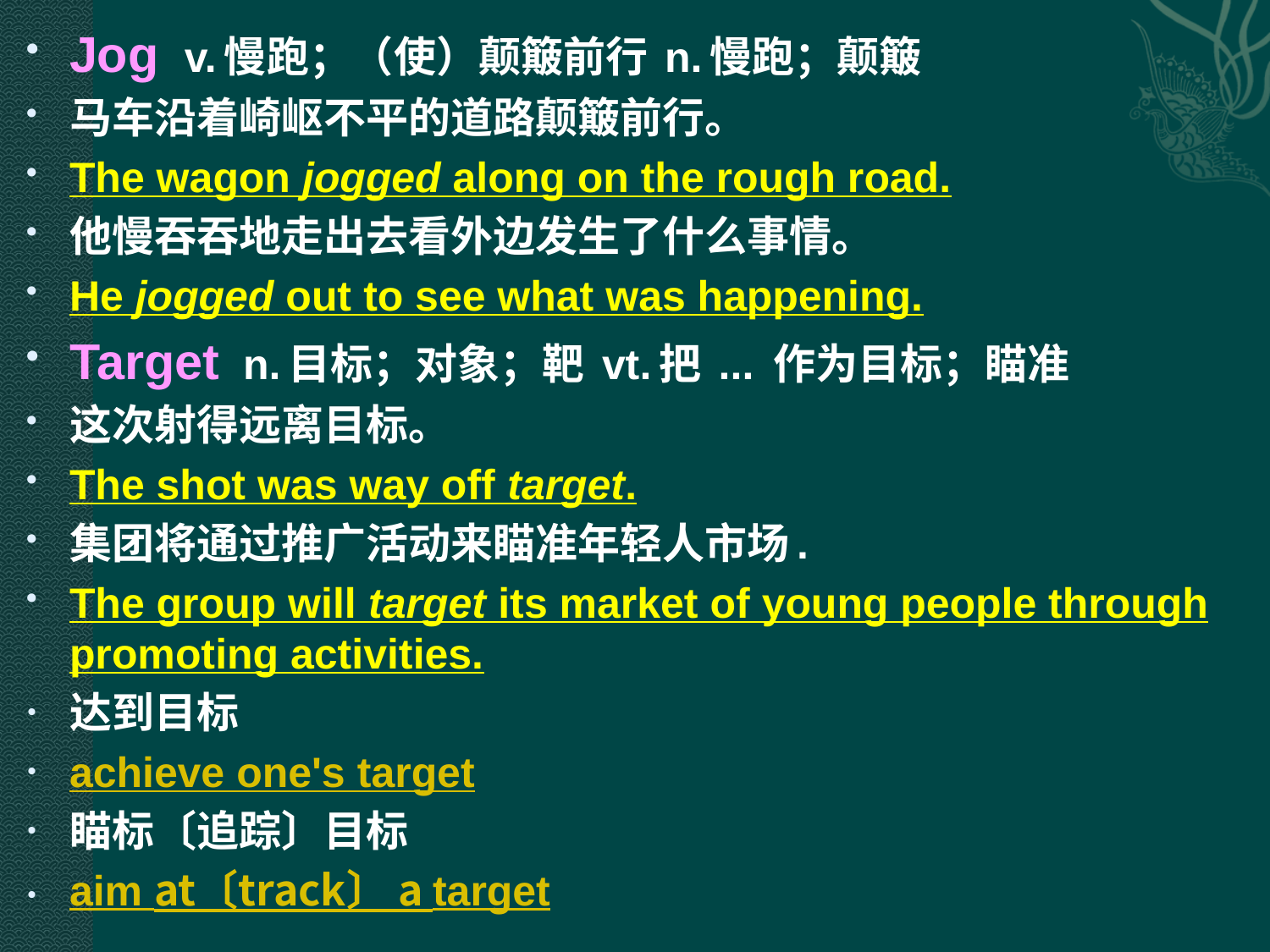

Jog  v.慢跑；（使）颠簸前行 n.慢跑；颠簸
马车沿着崎岖不平的道路颠簸前行。
The wagon jogged along on the rough road.
他慢吞吞地走出去看外边发生了什么事情。
He jogged out to see what was happening.
Target  n.目标；对象；靶 vt.把 ... 作为目标；瞄准
这次射得远离目标。
The shot was way off target.
集团将通过推广活动来瞄准年轻人市场.
The group will target its market of young people through promoting activities.
达到目标
achieve one's target
瞄标〔追踪〕目标
aim at〔track〕 a target